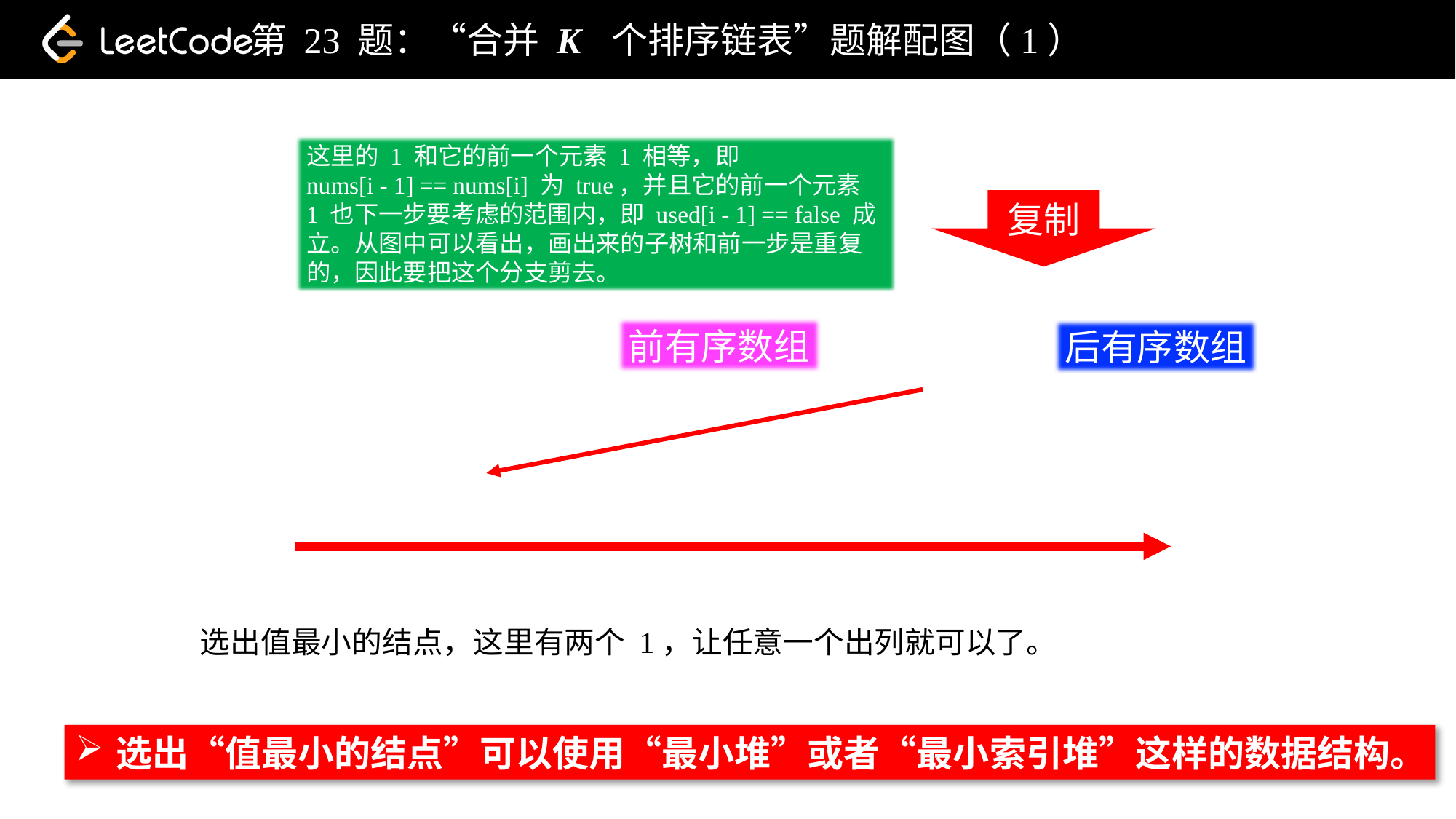

第 23 题：“合并 K 个排序链表”题解配图（1）
这里的 1 和它的前一个元素 1 相等，即
nums[i - 1] == nums[i] 为 true，并且它的前一个元素 1 也下一步要考虑的范围内，即 used[i - 1] == false 成立。从图中可以看出，画出来的子树和前一步是重复的，因此要把这个分支剪去。
复制
前有序数组
后有序数组
选出值最小的结点，这里有两个 1，让任意一个出列就可以了。
选出“值最小的结点”可以使用“最小堆”或者“最小索引堆”这样的数据结构。